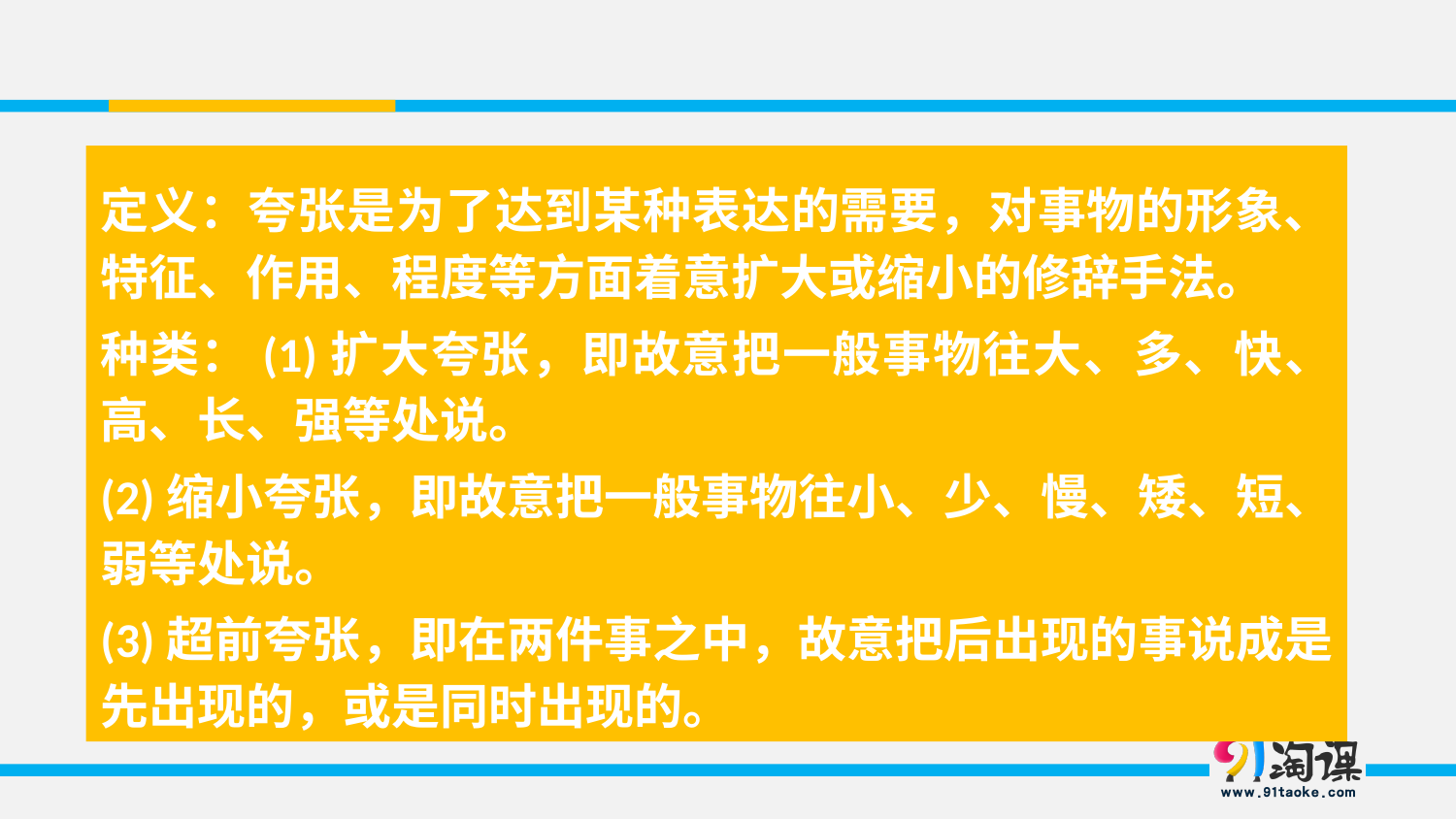

定义：夸张是为了达到某种表达的需要，对事物的形象、特征、作用、程度等方面着意扩大或缩小的修辞手法。
种类：(1)扩大夸张，即故意把一般事物往大、多、快、高、长、强等处说。
(2)缩小夸张，即故意把一般事物往小、少、慢、矮、短、弱等处说。
(3)超前夸张，即在两件事之中，故意把后出现的事说成是先出现的，或是同时出现的。